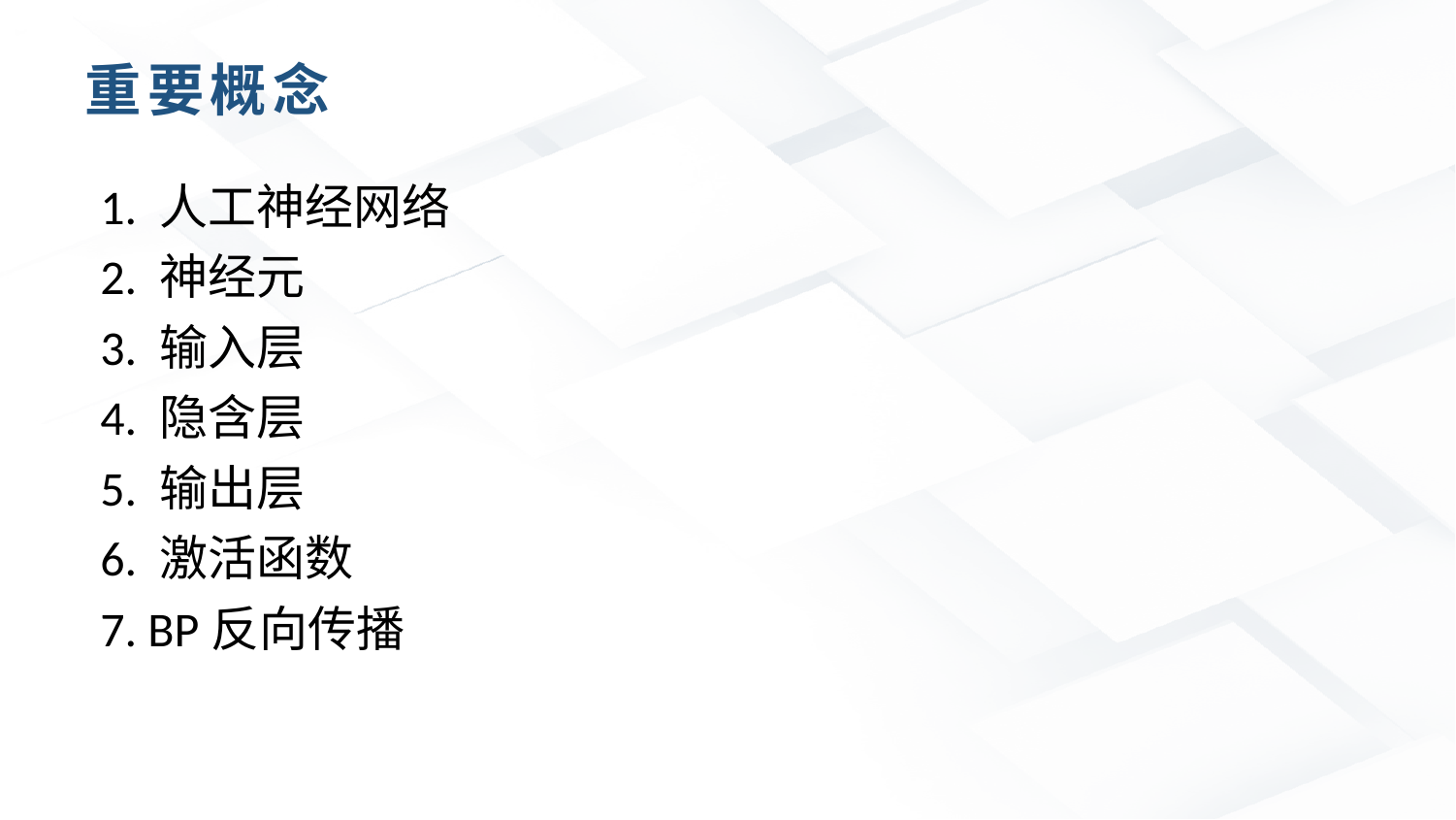

重要概念
1. 人工神经网络
2. 神经元
3. 输入层
4. 隐含层
5. 输出层
6. 激活函数
7. BP反向传播